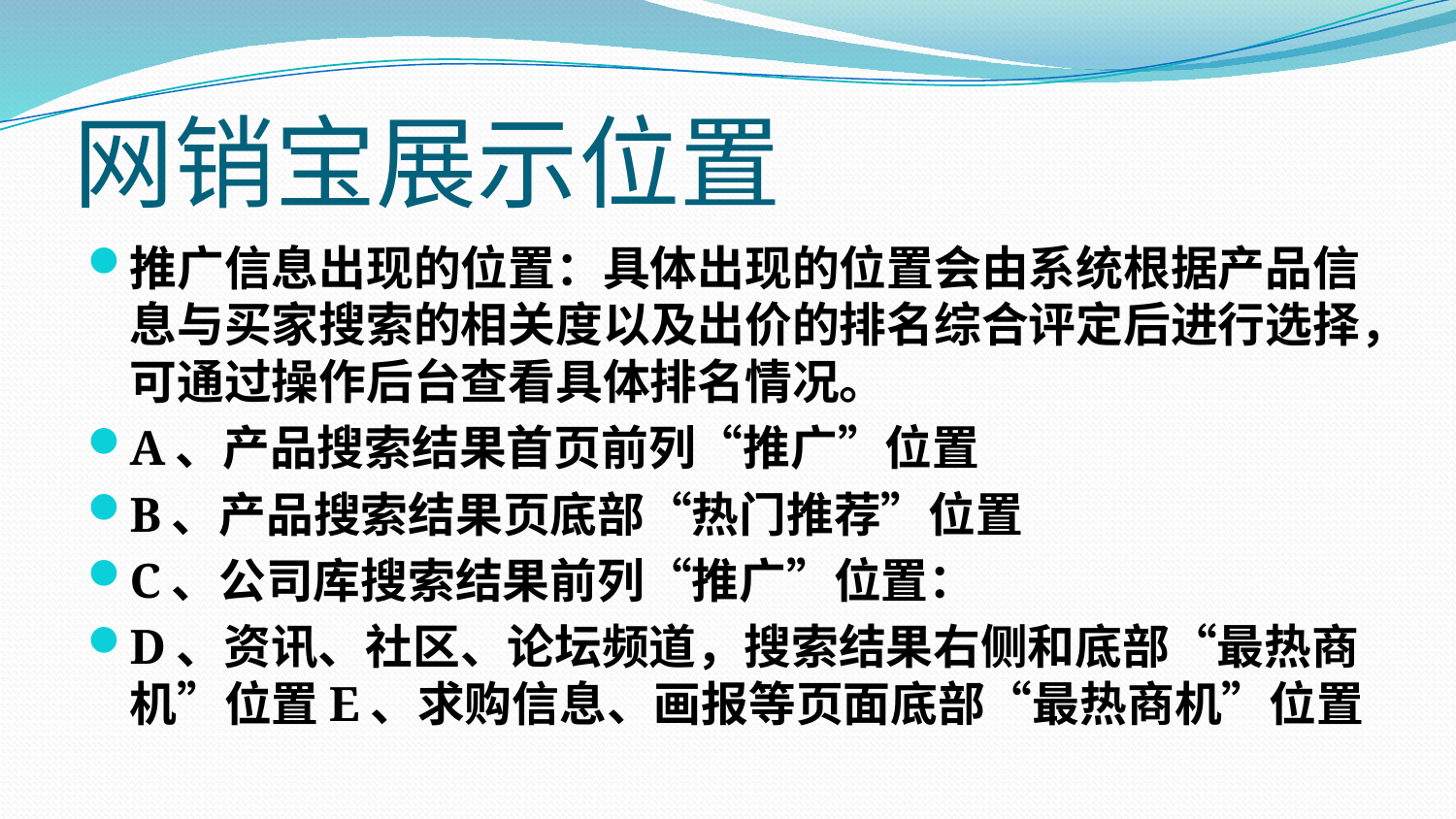

# 网销宝展示位置
推广信息出现的位置：具体出现的位置会由系统根据产品信息与买家搜索的相关度以及出价的排名综合评定后进行选择，可通过操作后台查看具体排名情况。
A、产品搜索结果首页前列“推广”位置
B、产品搜索结果页底部“热门推荐”位置
C、公司库搜索结果前列“推广”位置：
D、资讯、社区、论坛频道，搜索结果右侧和底部“最热商机”位置E、求购信息、画报等页面底部“最热商机”位置